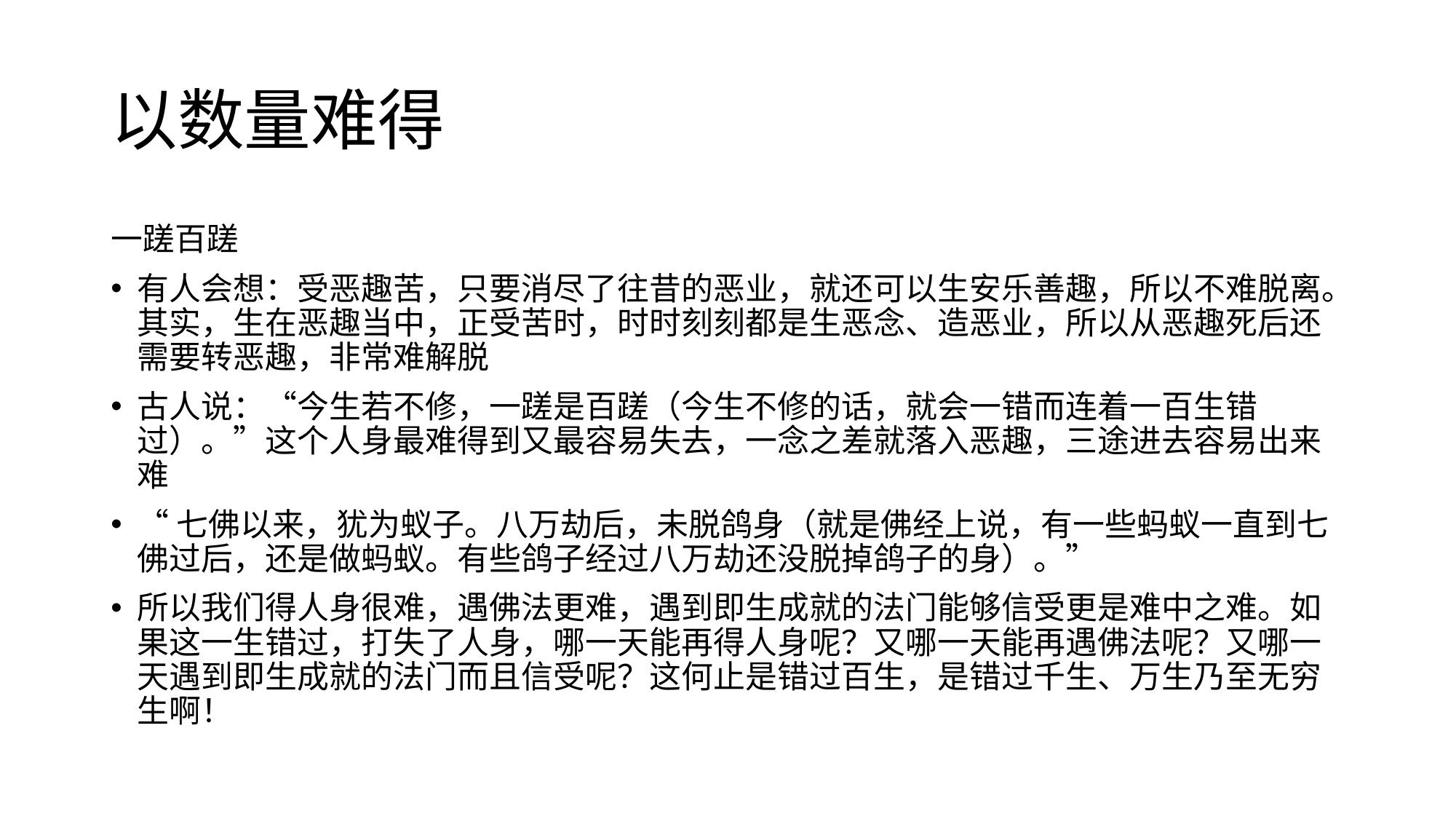

# 以数量难得
一蹉百蹉
有人会想：受恶趣苦，只要消尽了往昔的恶业，就还可以生安乐善趣，所以不难脱离。其实，生在恶趣当中，正受苦时，时时刻刻都是生恶念、造恶业，所以从恶趣死后还需要转恶趣，非常难解脱
古人说：“今生若不修，一蹉是百蹉（今生不修的话，就会一错而连着一百生错过）。”这个人身最难得到又最容易失去，一念之差就落入恶趣，三途进去容易出来难
“七佛以来，犹为蚁子。八万劫后，未脱鸽身（就是佛经上说，有一些蚂蚁一直到七佛过后，还是做蚂蚁。有些鸽子经过八万劫还没脱掉鸽子的身）。”
所以我们得人身很难，遇佛法更难，遇到即生成就的法门能够信受更是难中之难。如果这一生错过，打失了人身，哪一天能再得人身呢？又哪一天能再遇佛法呢？又哪一天遇到即生成就的法门而且信受呢？这何止是错过百生，是错过千生、万生乃至无穷生啊！